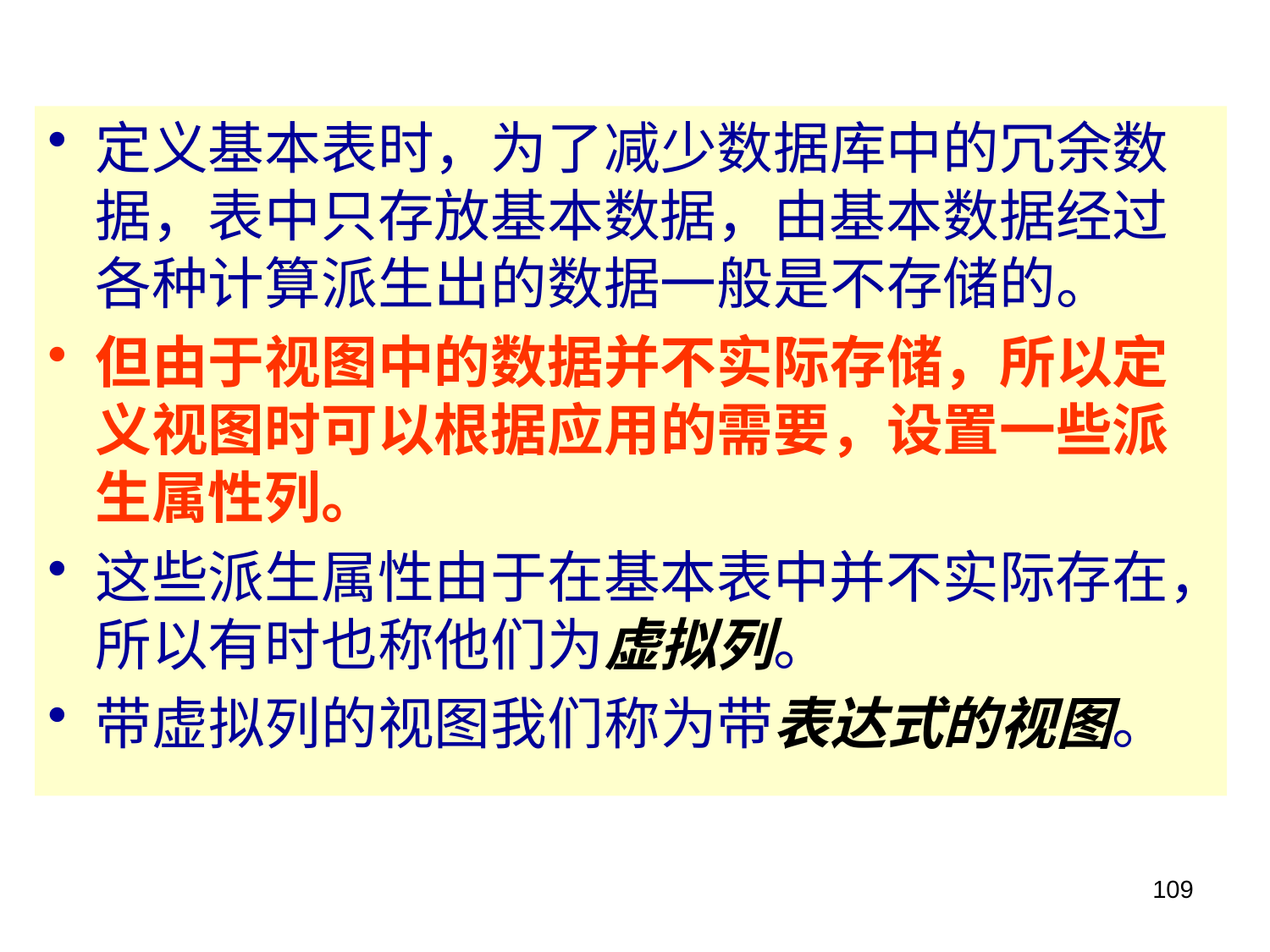

定义基本表时，为了减少数据库中的冗余数据，表中只存放基本数据，由基本数据经过各种计算派生出的数据一般是不存储的。
但由于视图中的数据并不实际存储，所以定义视图时可以根据应用的需要，设置一些派生属性列。
这些派生属性由于在基本表中并不实际存在，所以有时也称他们为虚拟列。
带虚拟列的视图我们称为带表达式的视图。
109